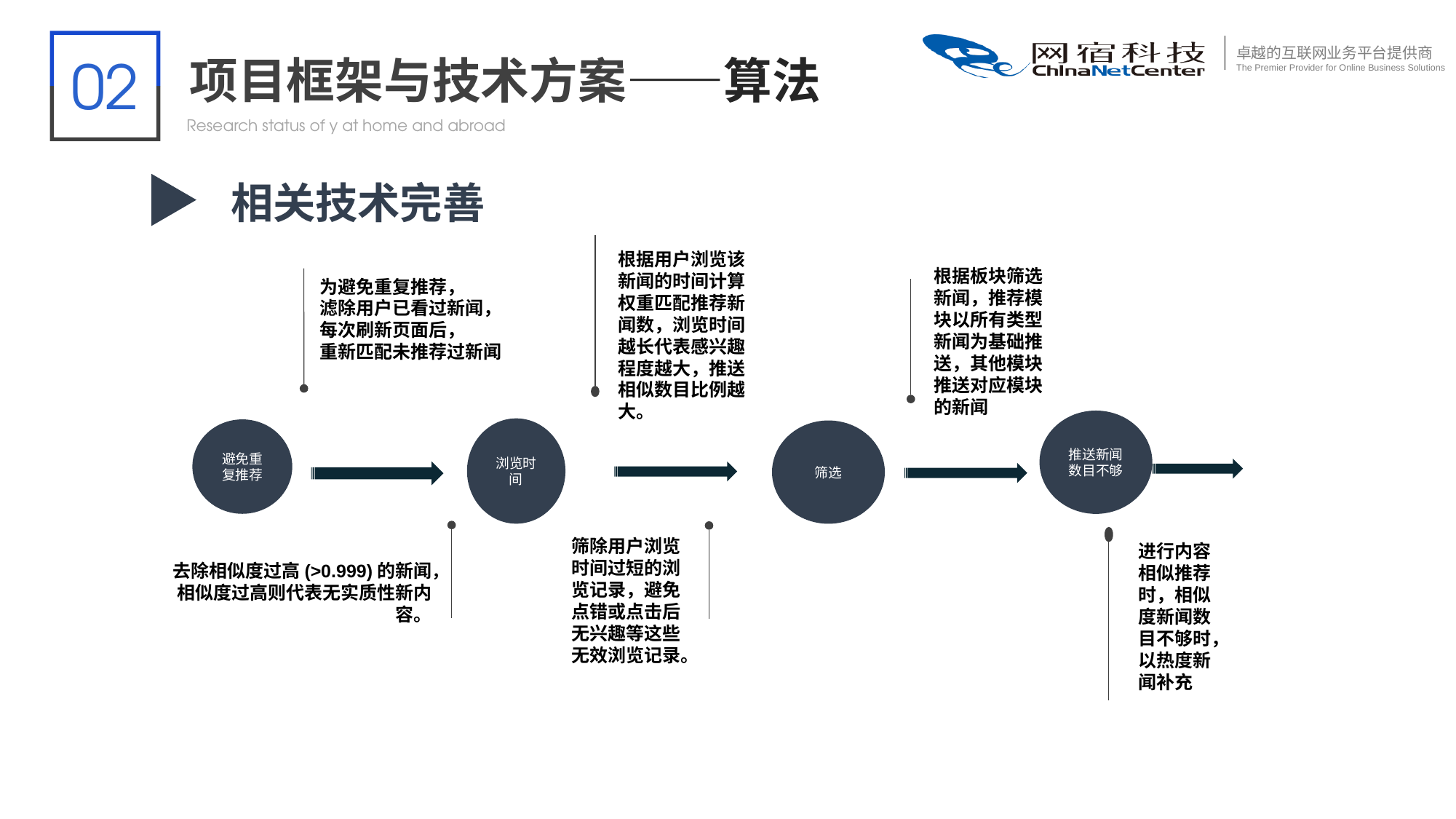

02
项目框架与技术方案——算法
Research status of y at home and abroad

相关技术完善

根据用户浏览该新闻的时间计算权重匹配推荐新闻数，浏览时间越长代表感兴趣程度越大，推送相似数目比例越大。
根据板块筛选新闻，推荐模块以所有类型新闻为基础推送，其他模块推送对应模块的新闻
为避免重复推荐，
滤除用户已看过新闻，
每次刷新页面后，
重新匹配未推荐过新闻

推送新闻数目不够
浏览时间
避免重复推荐

筛选

筛除用户浏览时间过短的浏览记录，避免点错或点击后无兴趣等这些无效浏览记录。

去除相似度过高(>0.999)的新闻，相似度过高则代表无实质性新内容。
进行内容相似推荐时，相似度新闻数目不够时，以热度新闻补充